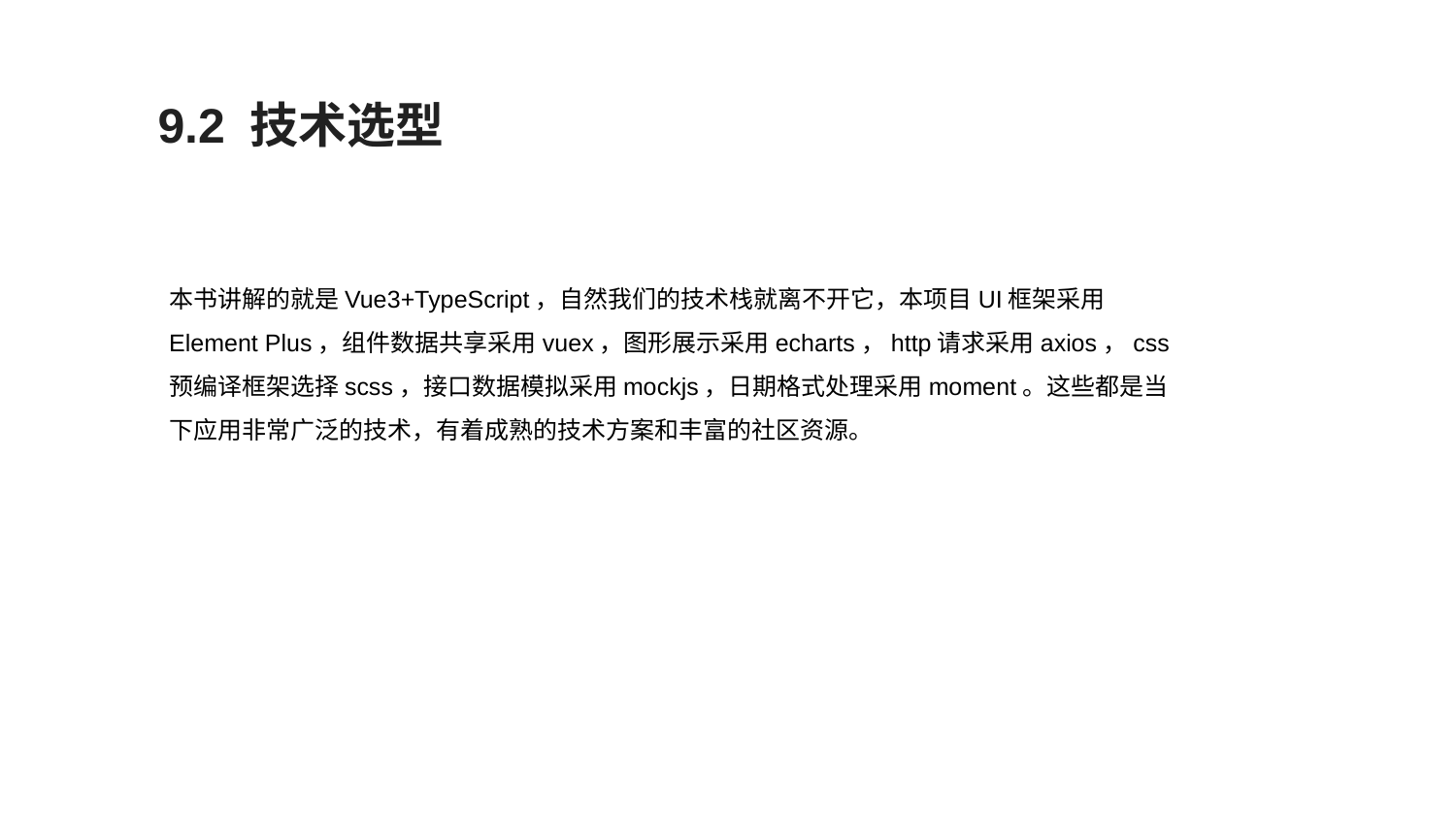

9.2 技术选型
本书讲解的就是Vue3+TypeScript，自然我们的技术栈就离不开它，本项目UI框架采用Element Plus，组件数据共享采用vuex，图形展示采用echarts，http请求采用axios，css预编译框架选择scss，接口数据模拟采用mockjs，日期格式处理采用moment。这些都是当下应用非常广泛的技术，有着成熟的技术方案和丰富的社区资源。